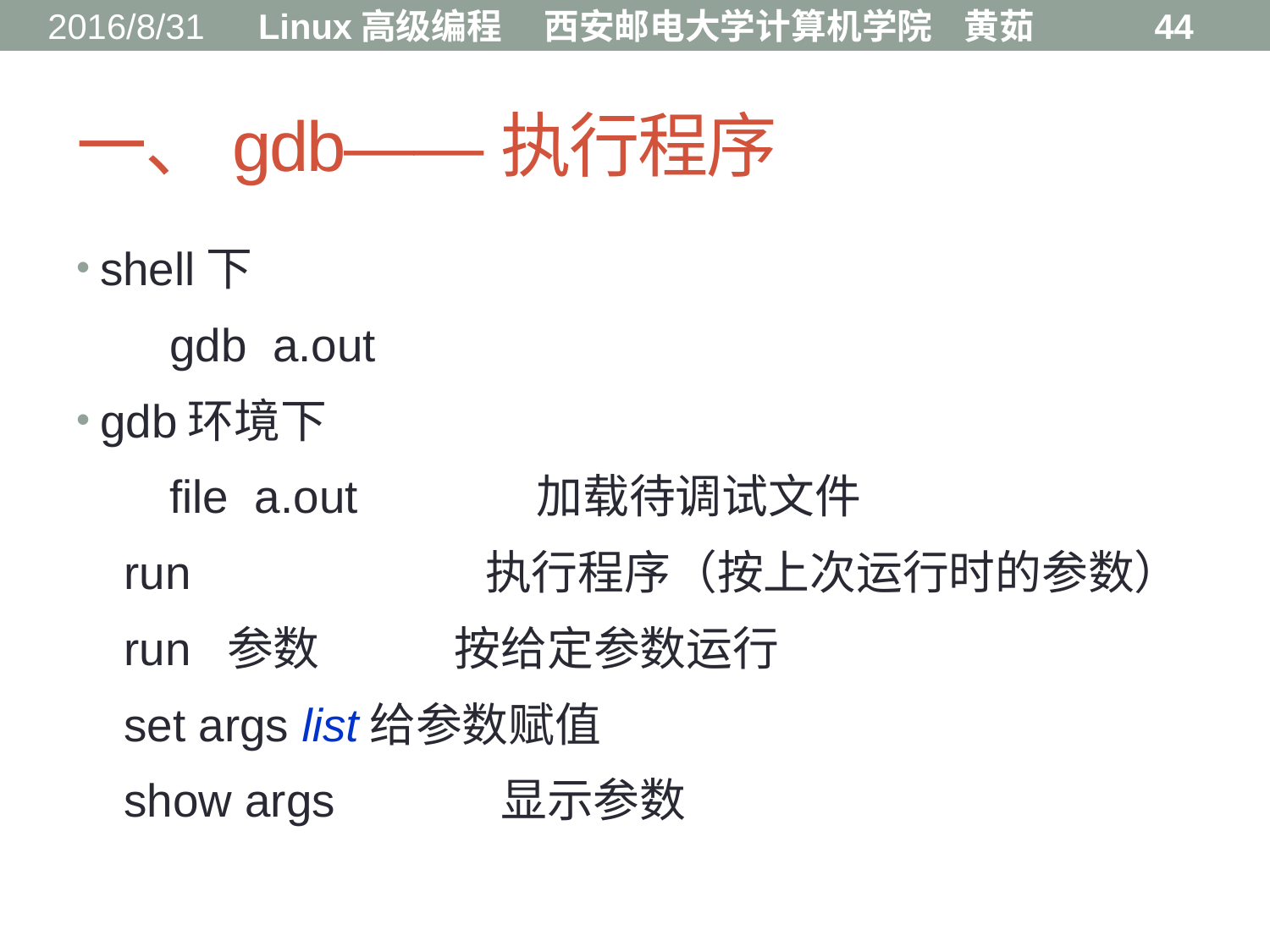

2016/8/31
Linux高级编程    西安邮电大学计算机学院   黄茹
44
# 一、gdb——执行程序
shell下
gdb  a.out
gdb环境下
file  a.out             加载待调试文件
run                      执行程序（按上次运行时的参数）
run  参数             按给定参数运行
set args list给参数赋值
show args            显示参数